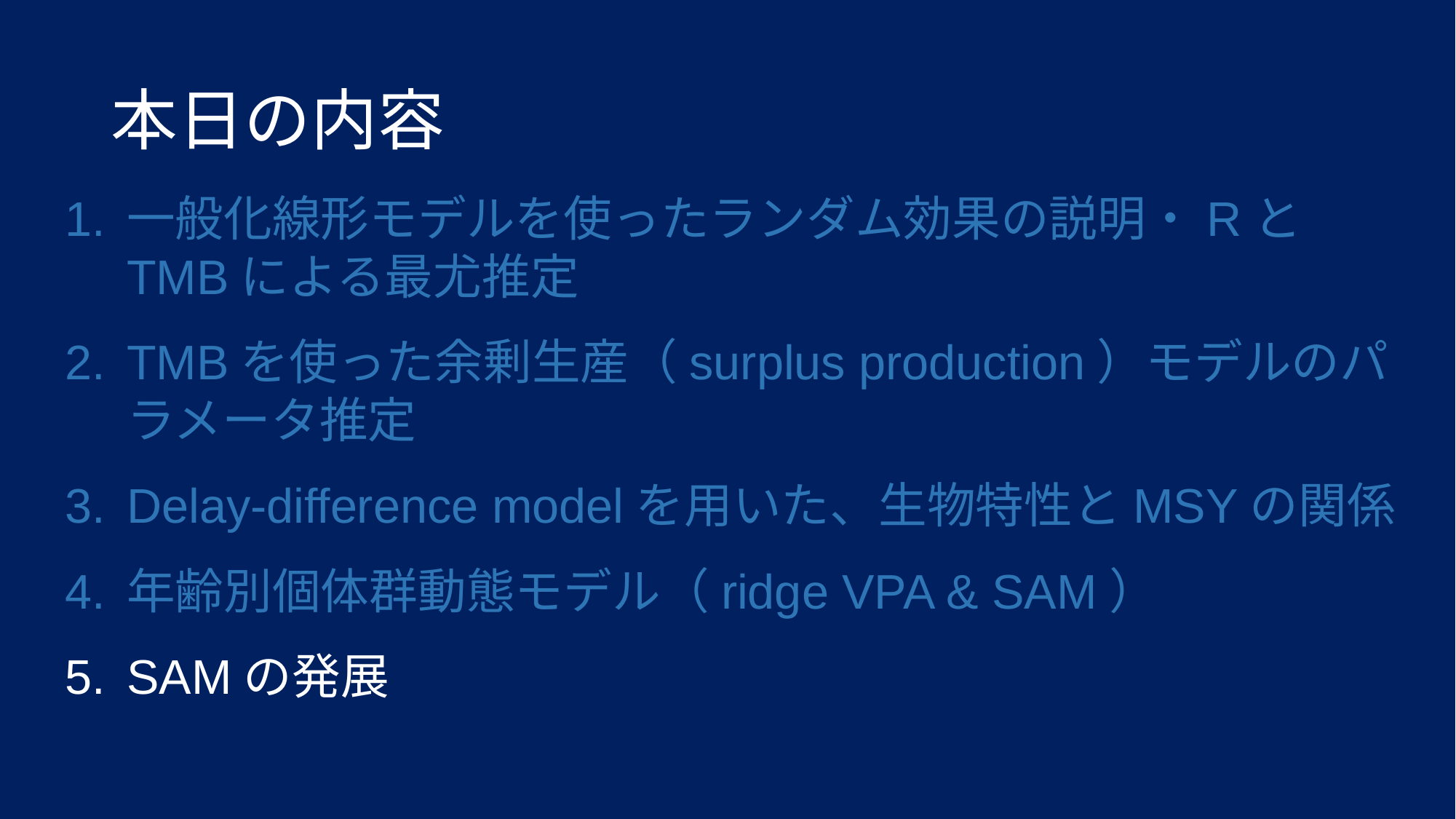

# 本日の内容
一般化線形モデルを使ったランダム効果の説明・RとTMBによる最尤推定
TMBを使った余剰生産（surplus production）モデルのパラメータ推定
Delay-difference modelを用いた、生物特性とMSYの関係
年齢別個体群動態モデル（ridge VPA & SAM）
SAMの発展